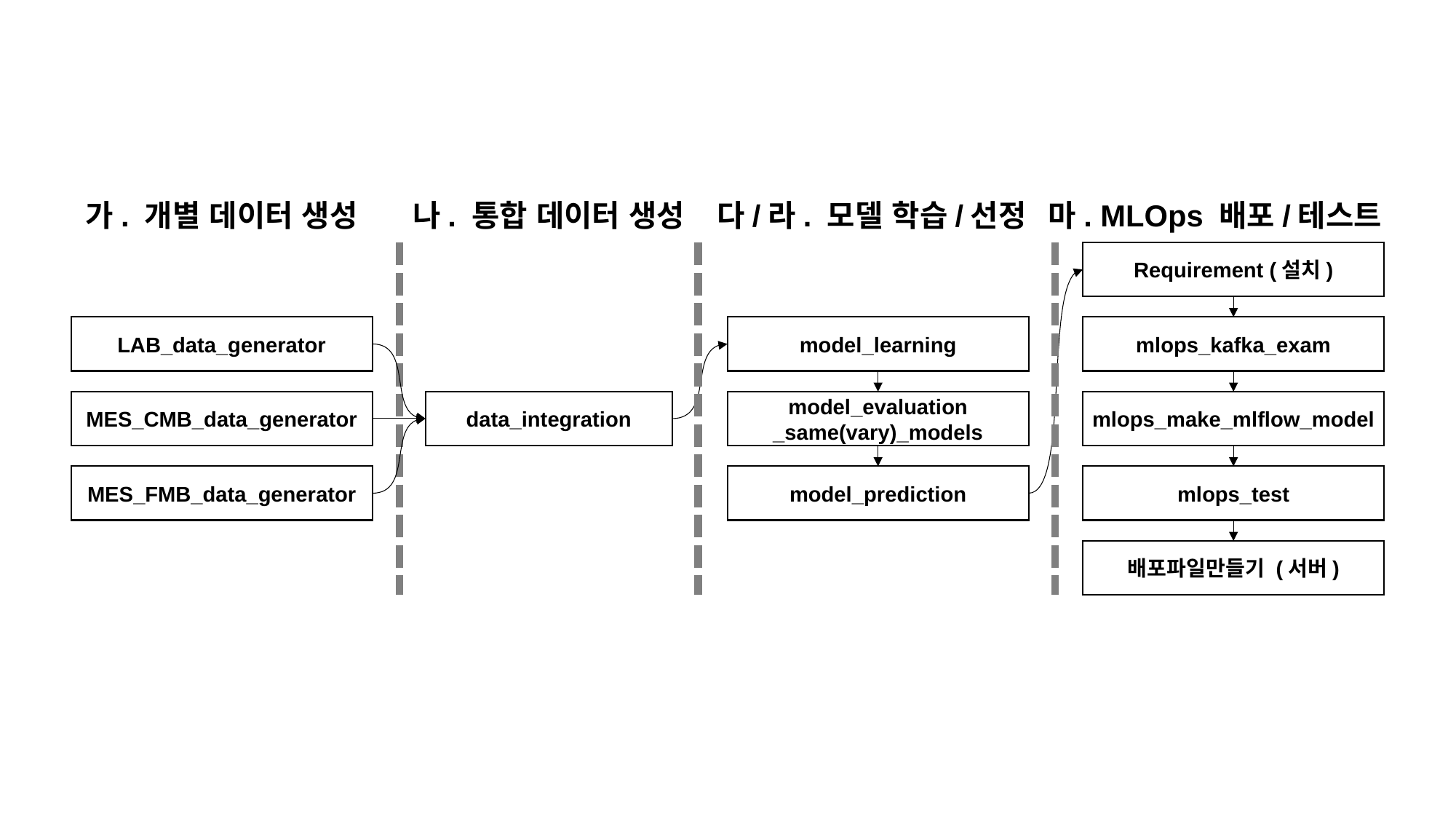

가. 개별 데이터 생성
나. 통합 데이터 생성
다/라. 모델 학습/선정
마. MLOps 배포/테스트
Requirement (설치)
model_learning
mlops_kafka_exam
LAB_data_generator
data_integration
model_evaluation
_same(vary)_models
mlops_make_mlflow_model
MES_CMB_data_generator
mlops_test
MES_FMB_data_generator
model_prediction
배포파일만들기 (서버)